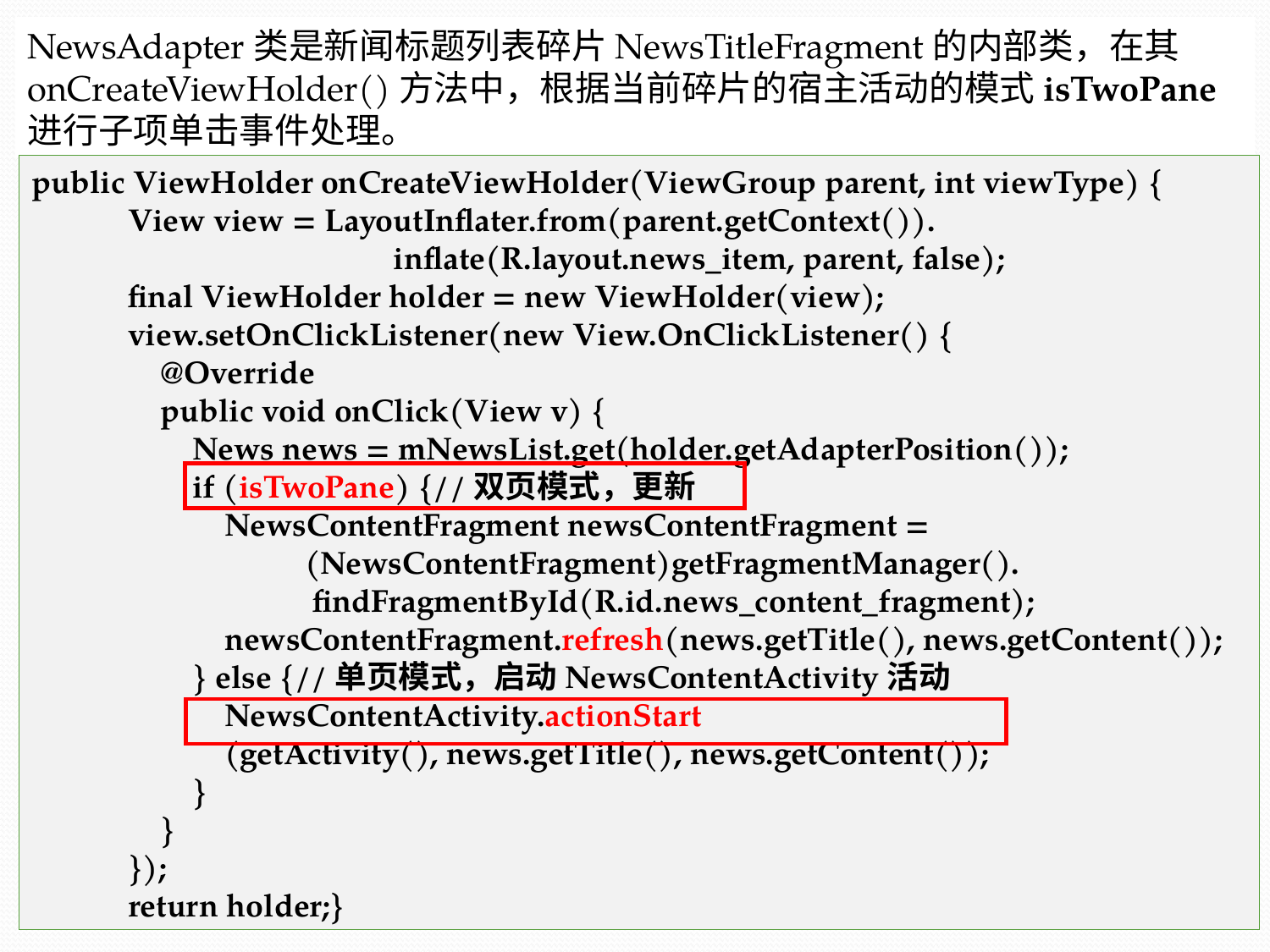

NewsAdapter类是新闻标题列表碎片NewsTitleFragment的内部类，在其onCreateViewHolder()方法中，根据当前碎片的宿主活动的模式isTwoPane进行子项单击事件处理。
public ViewHolder onCreateViewHolder(ViewGroup parent, int viewType) {
            View view = LayoutInflater.from(parent.getContext()).
                                             inflate(R.layout.news_item, parent, false);
            final ViewHolder holder = new ViewHolder(view);
            view.setOnClickListener(new View.OnClickListener() {
                @Override
                public void onClick(View v) {
                    News news = mNewsList.get(holder.getAdapterPosition());
                    if (isTwoPane) {//双页模式，更新
                        NewsContentFragment newsContentFragment =
                                  (NewsContentFragment)getFragmentManager().
                                   findFragmentById(R.id.news_content_fragment);
                        newsContentFragment.refresh(news.getTitle(), news.getContent());
                    } else {//单页模式，启动NewsContentActivity活动
                        NewsContentActivity.actionStart
                        (getActivity(), news.getTitle(), news.getContent());
                    }
                }
            });
            return holder;}